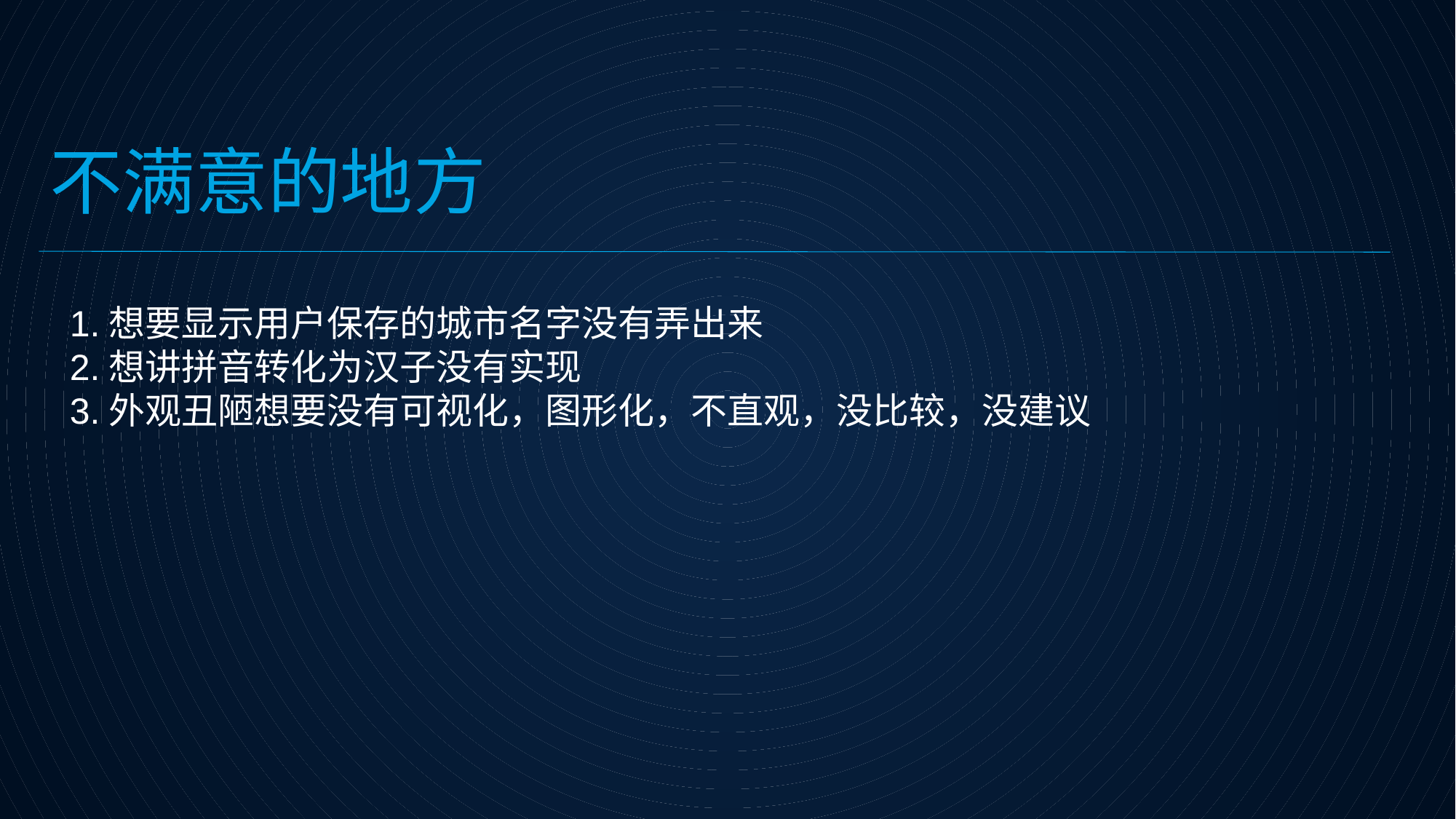

不满意的地方
1.想要显示用户保存的城市名字没有弄出来
2.想讲拼音转化为汉子没有实现
3.外观丑陋想要没有可视化，图形化，不直观，没比较，没建议